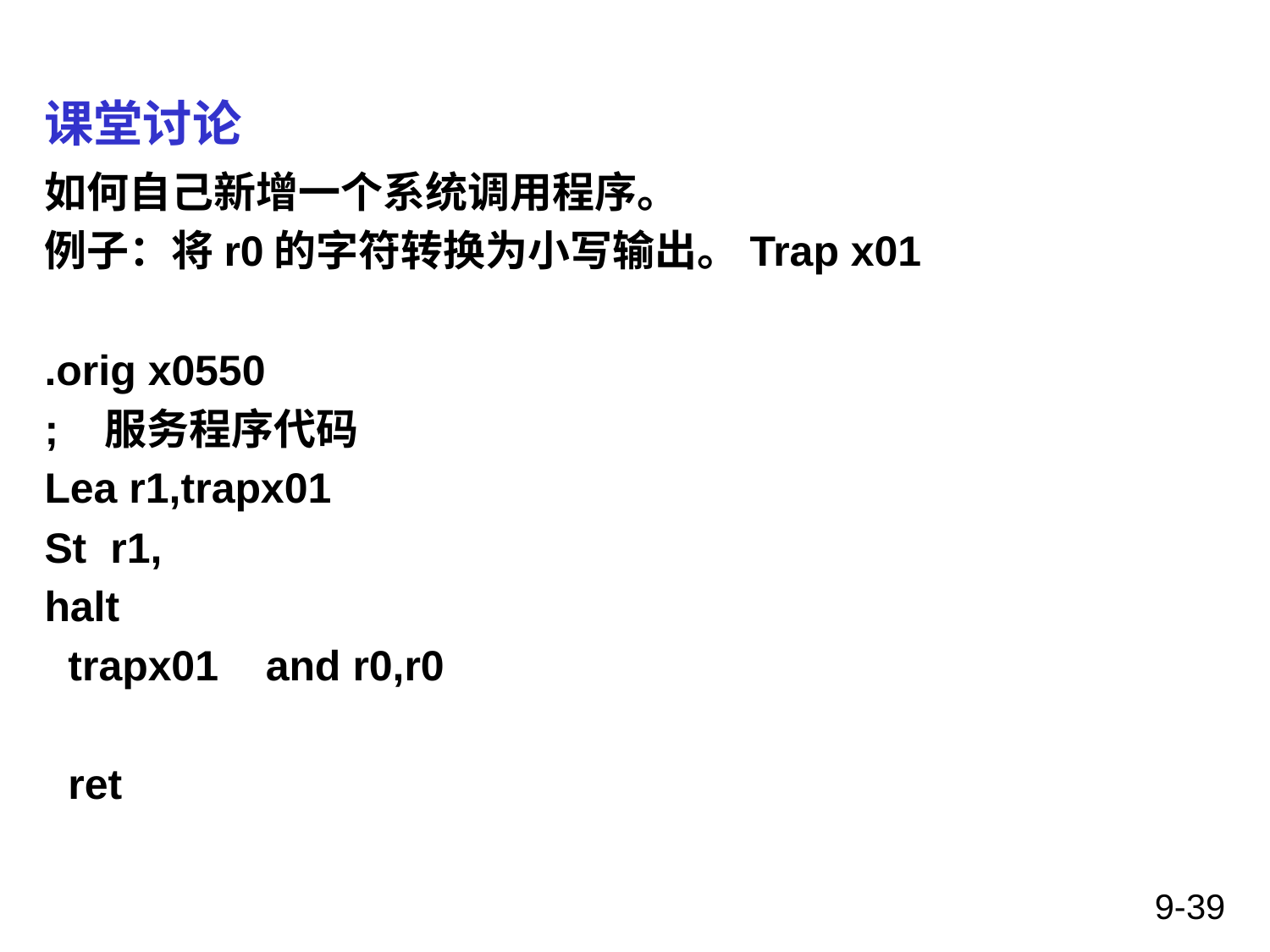

# 课堂讨论
如何自己新增一个系统调用程序。
例子：将r0的字符转换为小写输出。Trap x01

.orig x0550
;   服务程序代码
Lea r1,trapx01
St  r1,
halt
  trapx01    and r0,r0

  ret

9-39